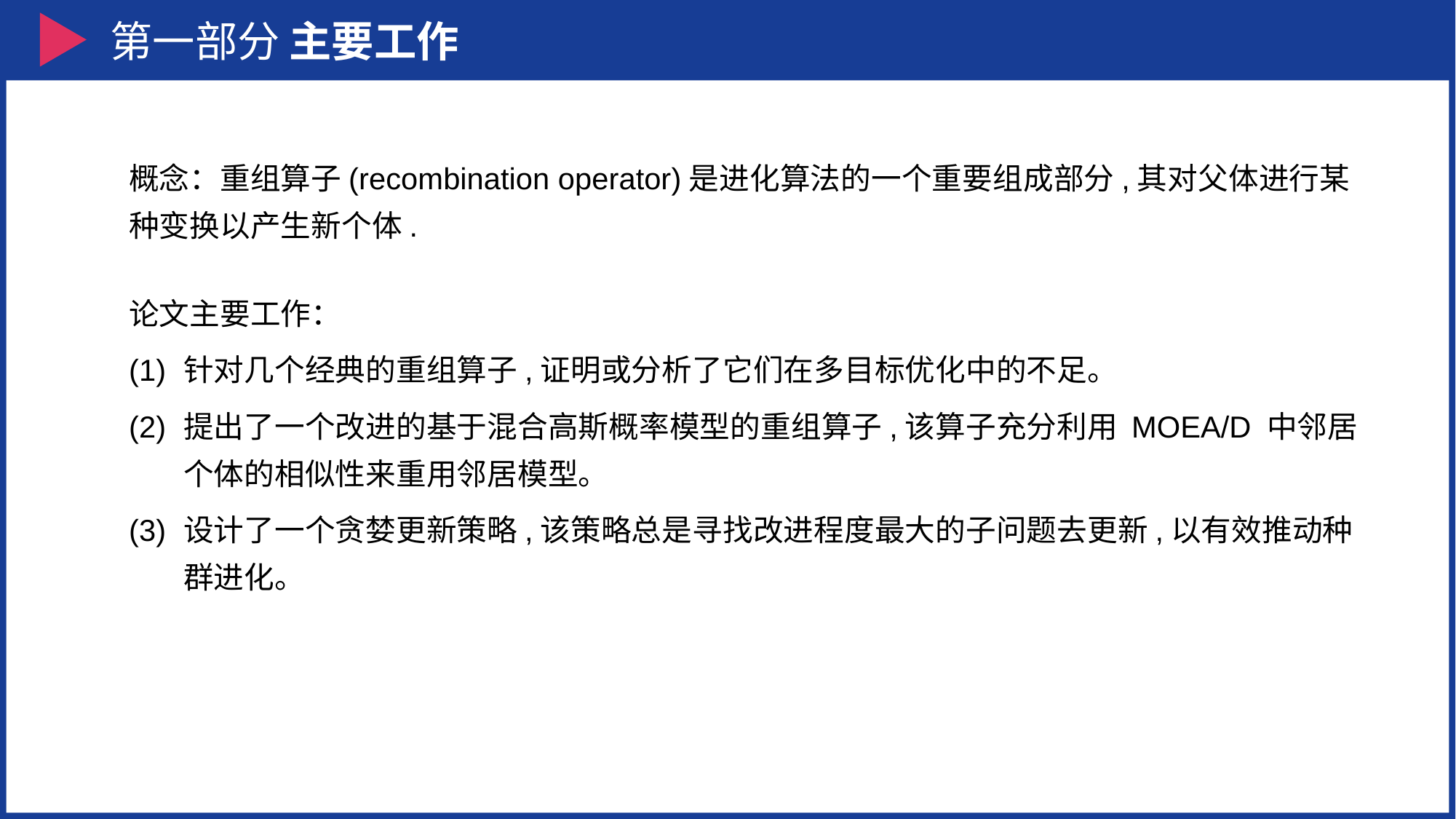

第一部分 主要工作
概念：重组算子(recombination operator)是进化算法的一个重要组成部分,其对父体进行某种变换以产生新个体.
论文主要工作：
针对几个经典的重组算子,证明或分析了它们在多目标优化中的不足。
提出了一个改进的基于混合高斯概率模型的重组算子,该算子充分利用 MOEA/D 中邻居个体的相似性来重用邻居模型。
设计了一个贪婪更新策略,该策略总是寻找改进程度最大的子问题去更新,以有效推动种群进化。